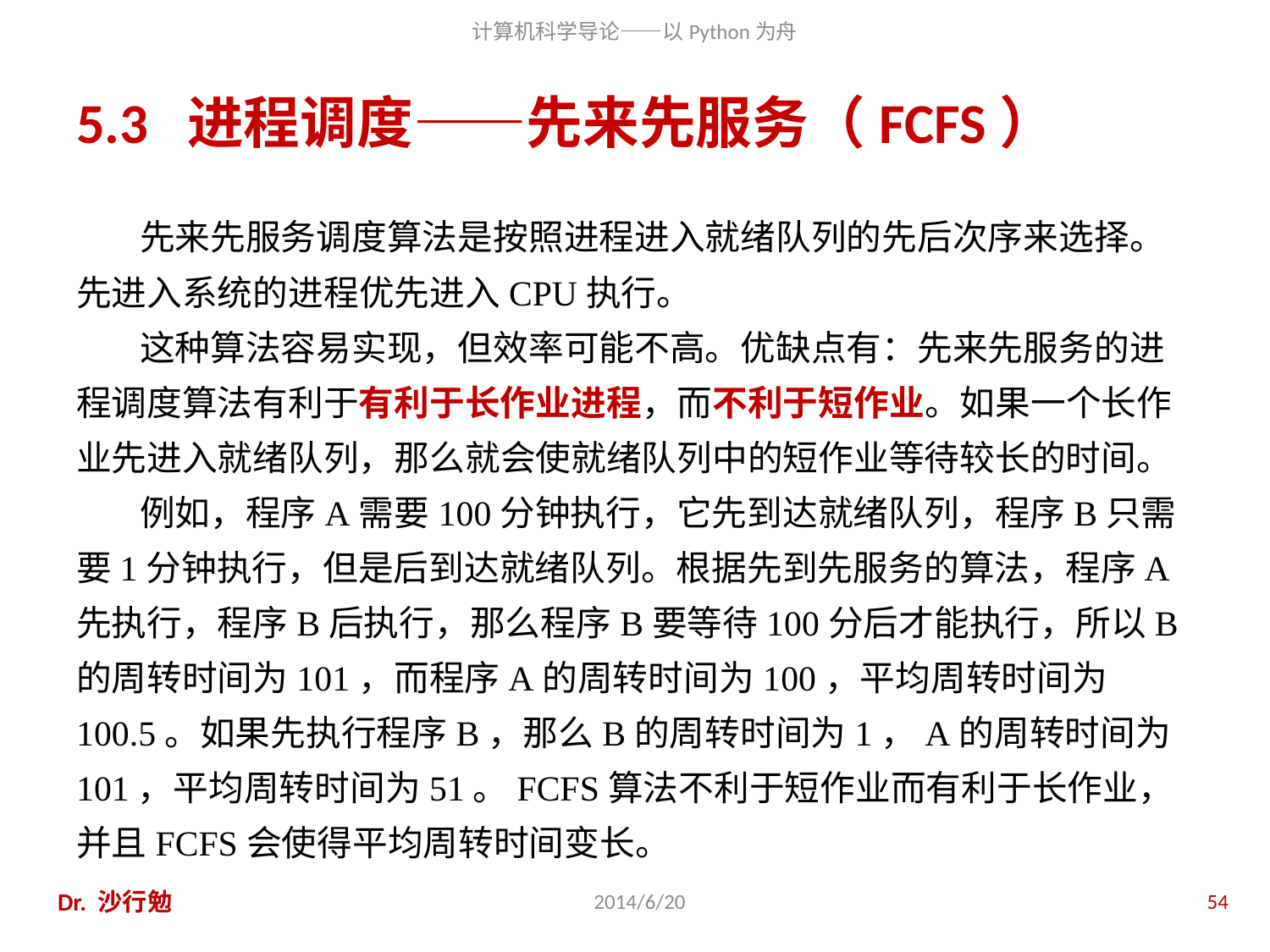

# 5.3  进程调度——先来先服务（FCFS）
先来先服务调度算法是按照进程进入就绪队列的先后次序来选择。先进入系统的进程优先进入CPU执行。
这种算法容易实现，但效率可能不高。优缺点有：先来先服务的进程调度算法有利于有利于长作业进程，而不利于短作业。如果一个长作业先进入就绪队列，那么就会使就绪队列中的短作业等待较长的时间。
例如，程序A需要100分钟执行，它先到达就绪队列，程序B只需要1分钟执行，但是后到达就绪队列。根据先到先服务的算法，程序A先执行，程序B后执行，那么程序B要等待100分后才能执行，所以B的周转时间为101，而程序A的周转时间为100，平均周转时间为100.5。如果先执行程序B，那么B的周转时间为1，A的周转时间为101，平均周转时间为51。FCFS算法不利于短作业而有利于长作业，并且FCFS会使得平均周转时间变长。
Dr. 沙行勉
2014/6/20
54